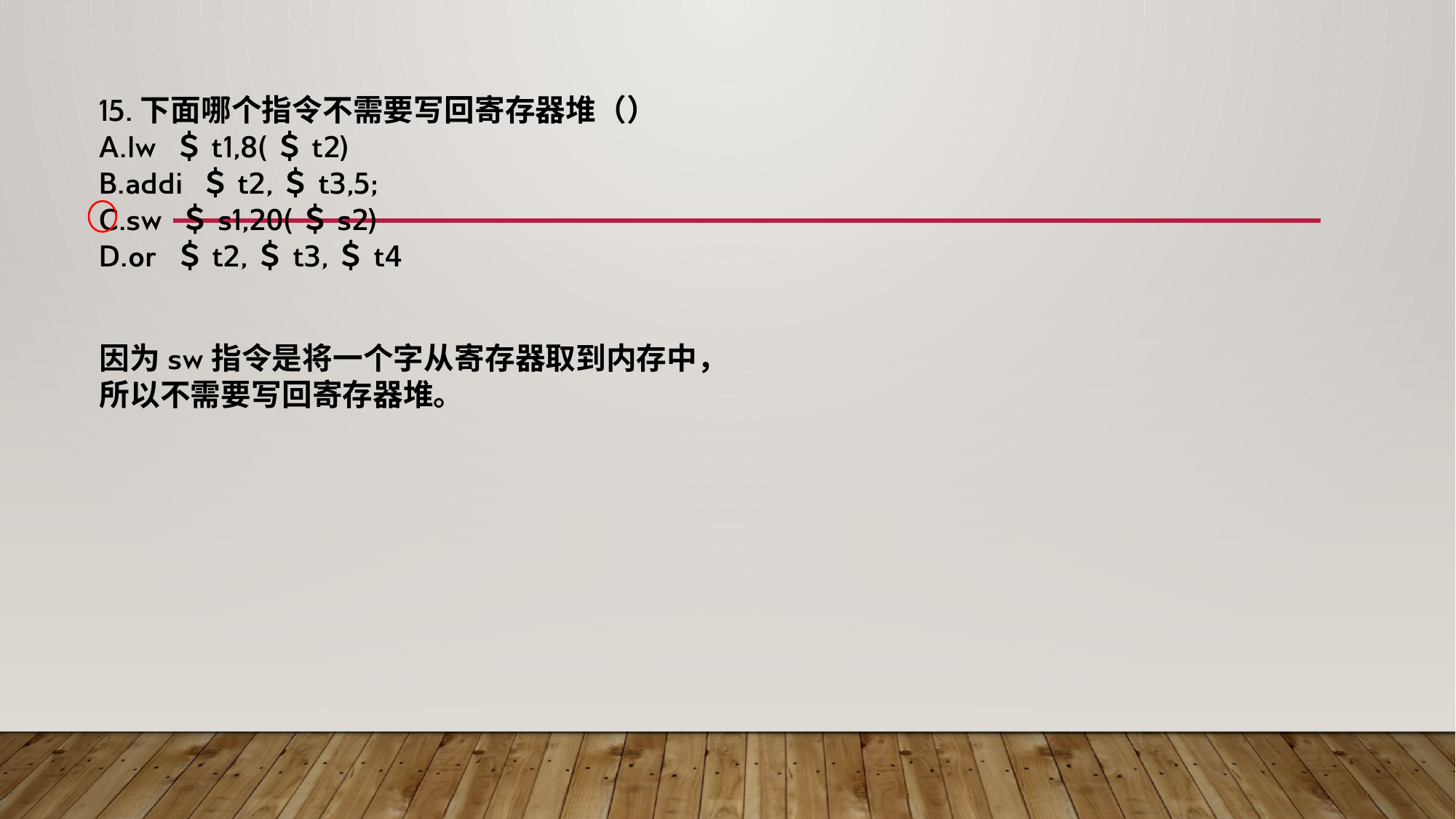

15.下面哪个指令不需要写回寄存器堆（）
A.lw ＄t1,8(＄t2)
B.addi ＄t2,＄t3,5;
C.sw ＄s1,20(＄s2)
D.or ＄t2,＄t3,＄t4

因为sw指令是将一个字从寄存器取到内存中，所以不需要写回寄存器堆。